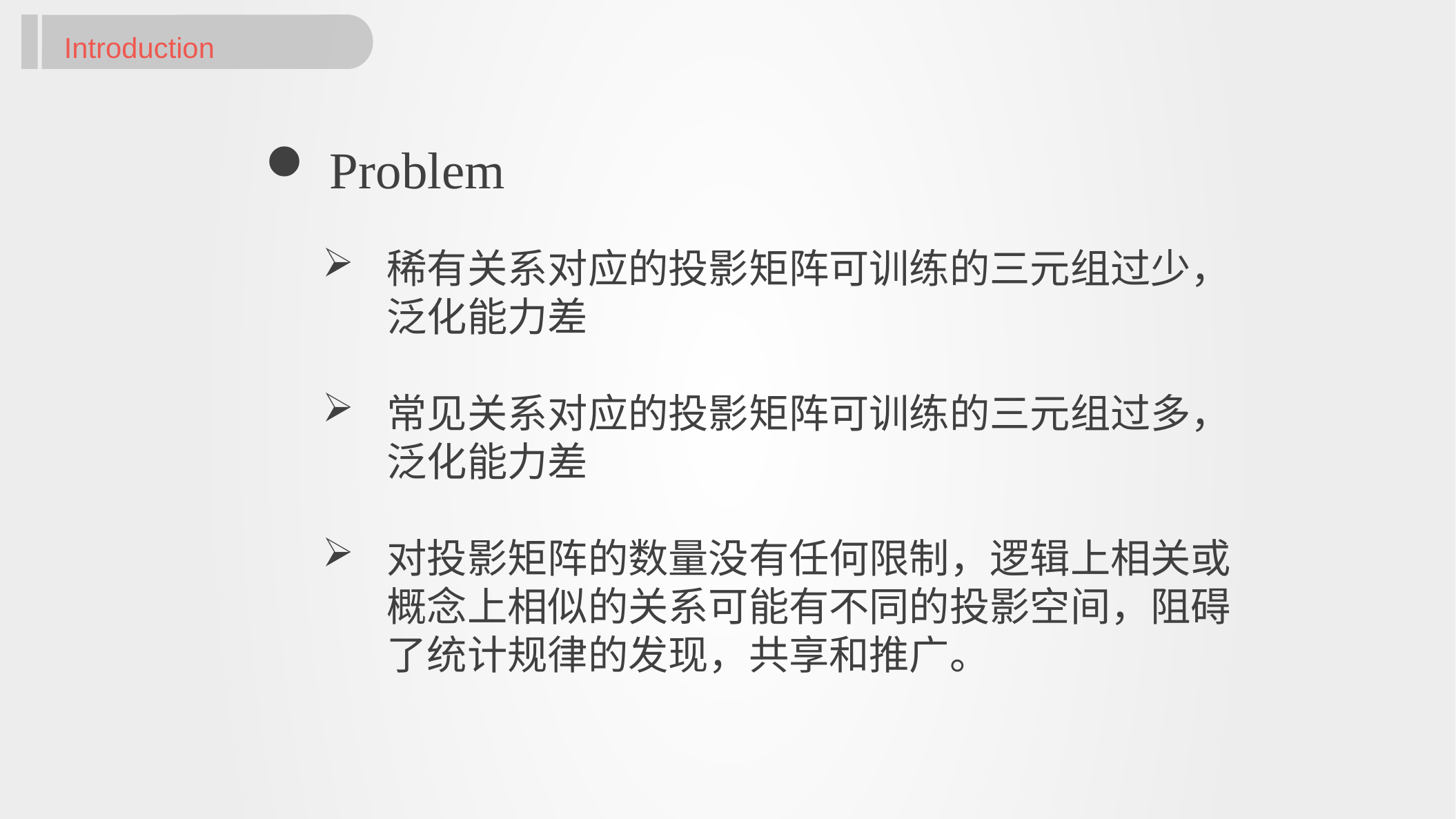

Introduction
 Problem
稀有关系对应的投影矩阵可训练的三元组过少，泛化能力差
常见关系对应的投影矩阵可训练的三元组过多，泛化能力差
对投影矩阵的数量没有任何限制，逻辑上相关或概念上相似的关系可能有不同的投影空间，阻碍了统计规律的发现，共享和推广。